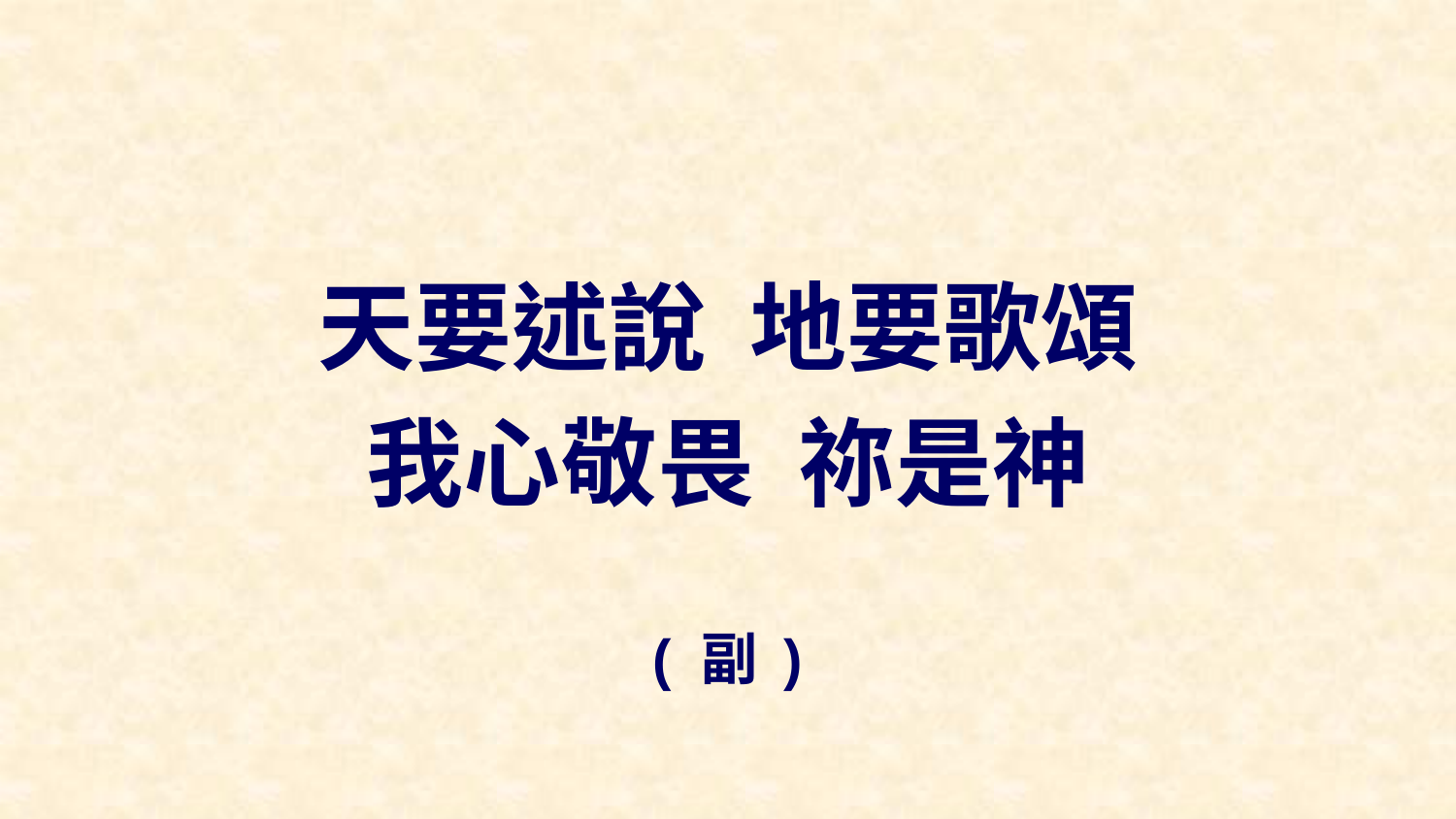

天要述說  地要歌頌
我心敬畏  祢是神
( 副 )